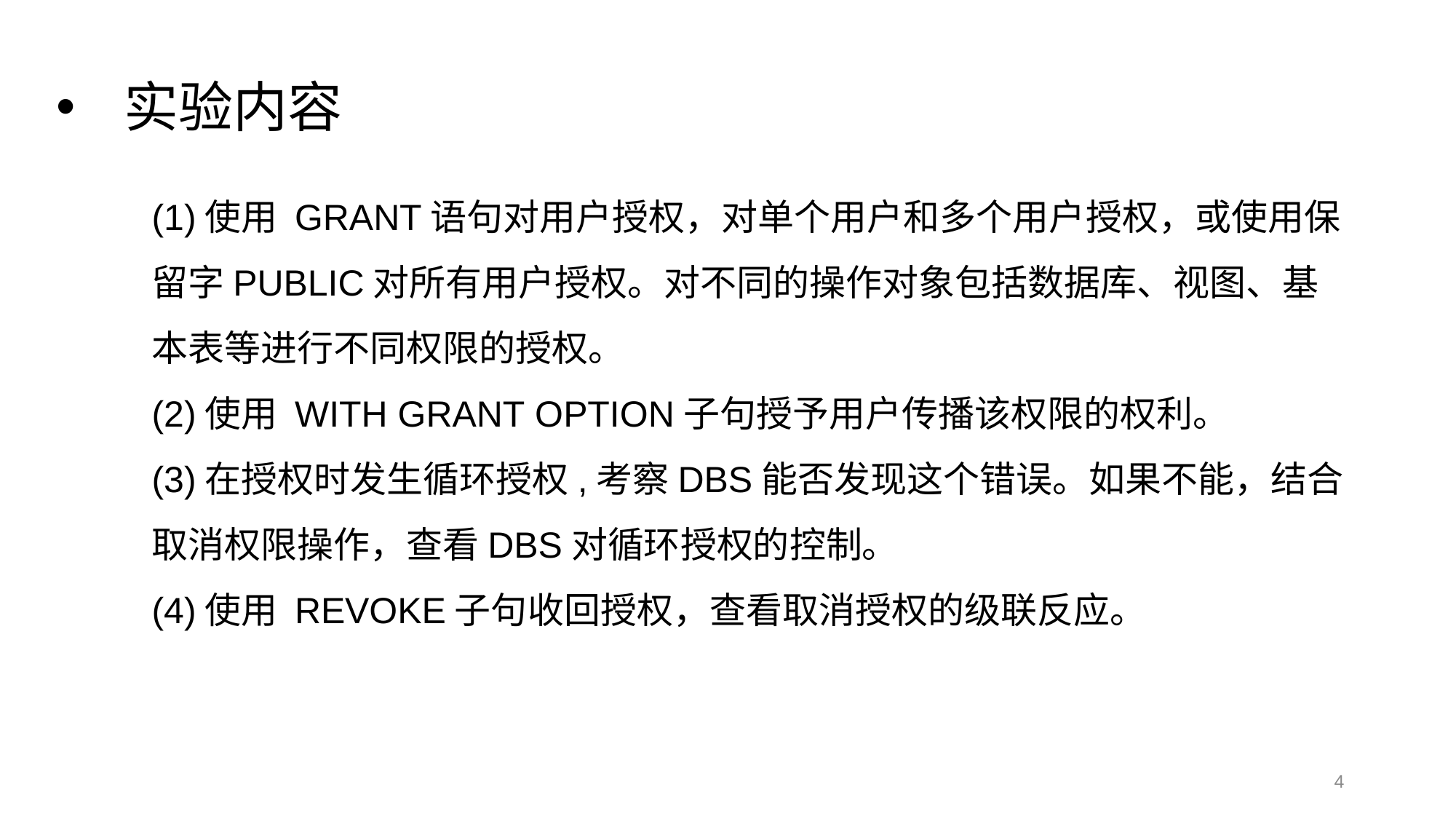

# 实验内容
(1)使用 GRANT语句对用户授权，对单个用户和多个用户授权，或使用保留字PUBLIC对所有用户授权。对不同的操作对象包括数据库、视图、基本表等进行不同权限的授权。
(2)使用 WITH GRANT OPTION子句授予用户传播该权限的权利。
(3)在授权时发生循环授权,考察DBS能否发现这个错误。如果不能，结合取消权限操作，查看DBS对循环授权的控制。
(4)使用 REVOKE子句收回授权，查看取消授权的级联反应。
4